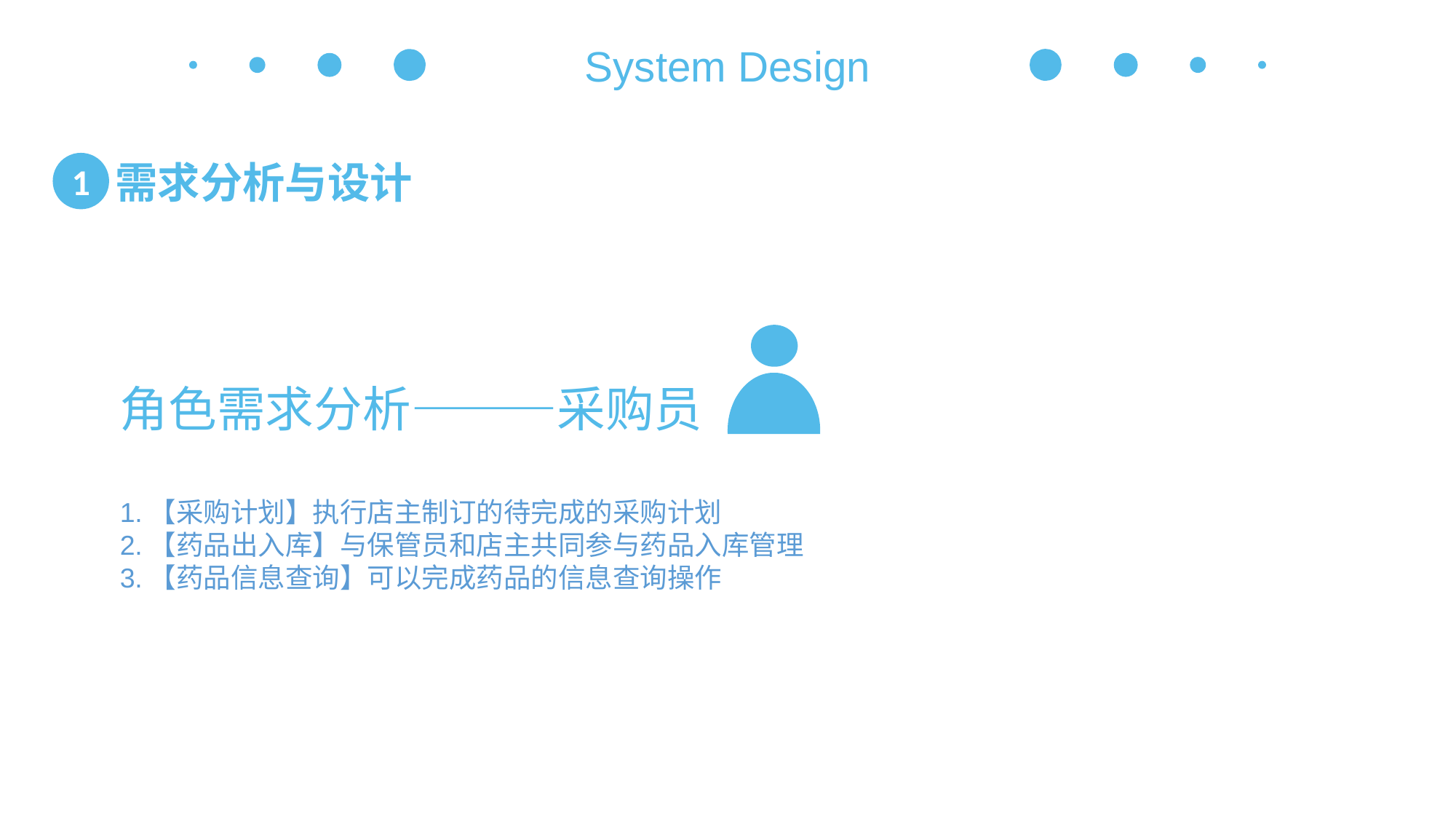

System Design

     需求分析与设计
1
角色需求分析———采购员

1.【采购计划】执行店主制订的待完成的采购计划
2.【药品出入库】与保管员和店主共同参与药品入库管理
3.【药品信息查询】可以完成药品的信息查询操作